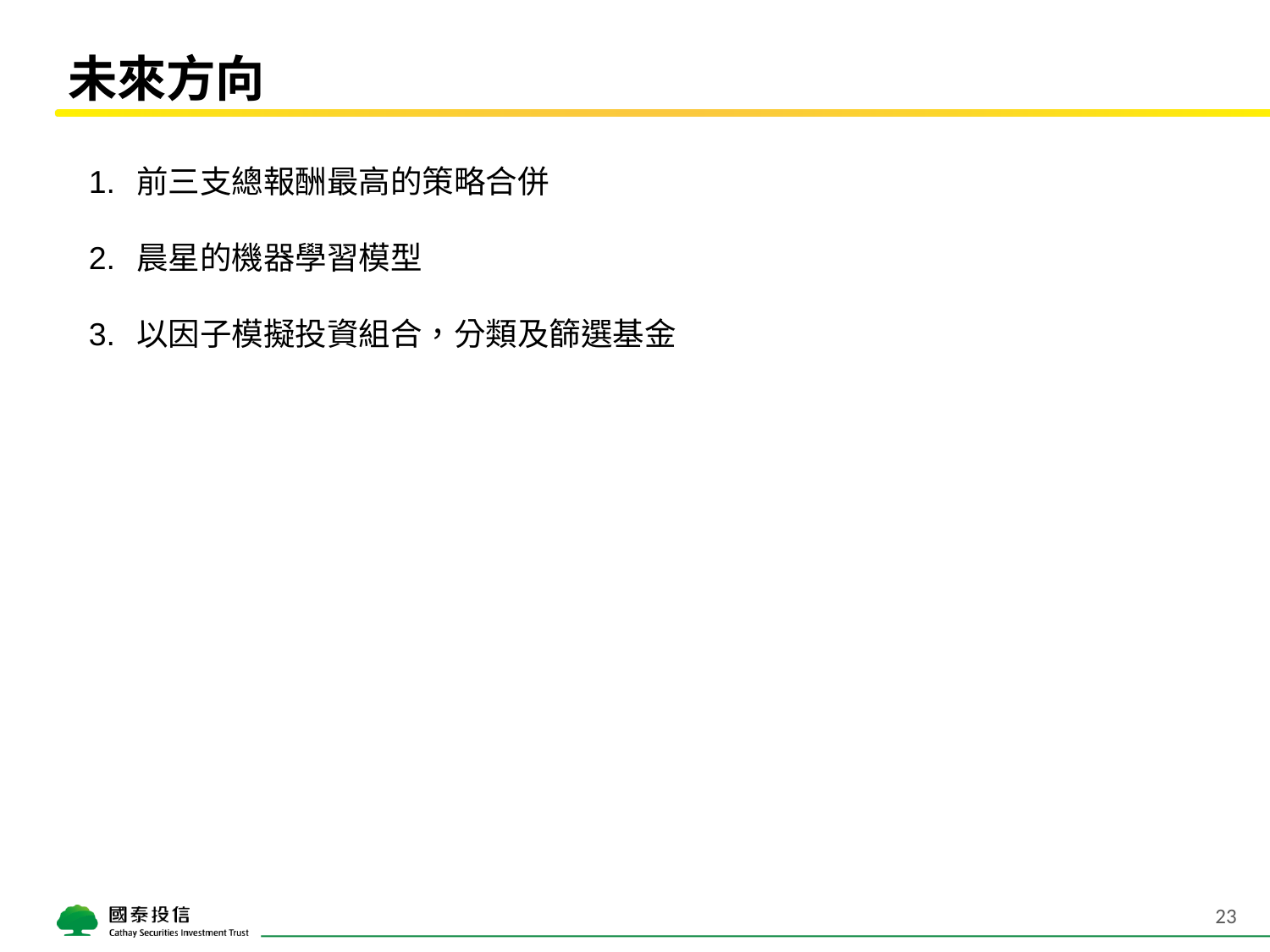

# 未來方向

前三支總報酬最高的策略合併

晨星的機器學習模型

以因子模擬投資組合，分類及篩選基金

23